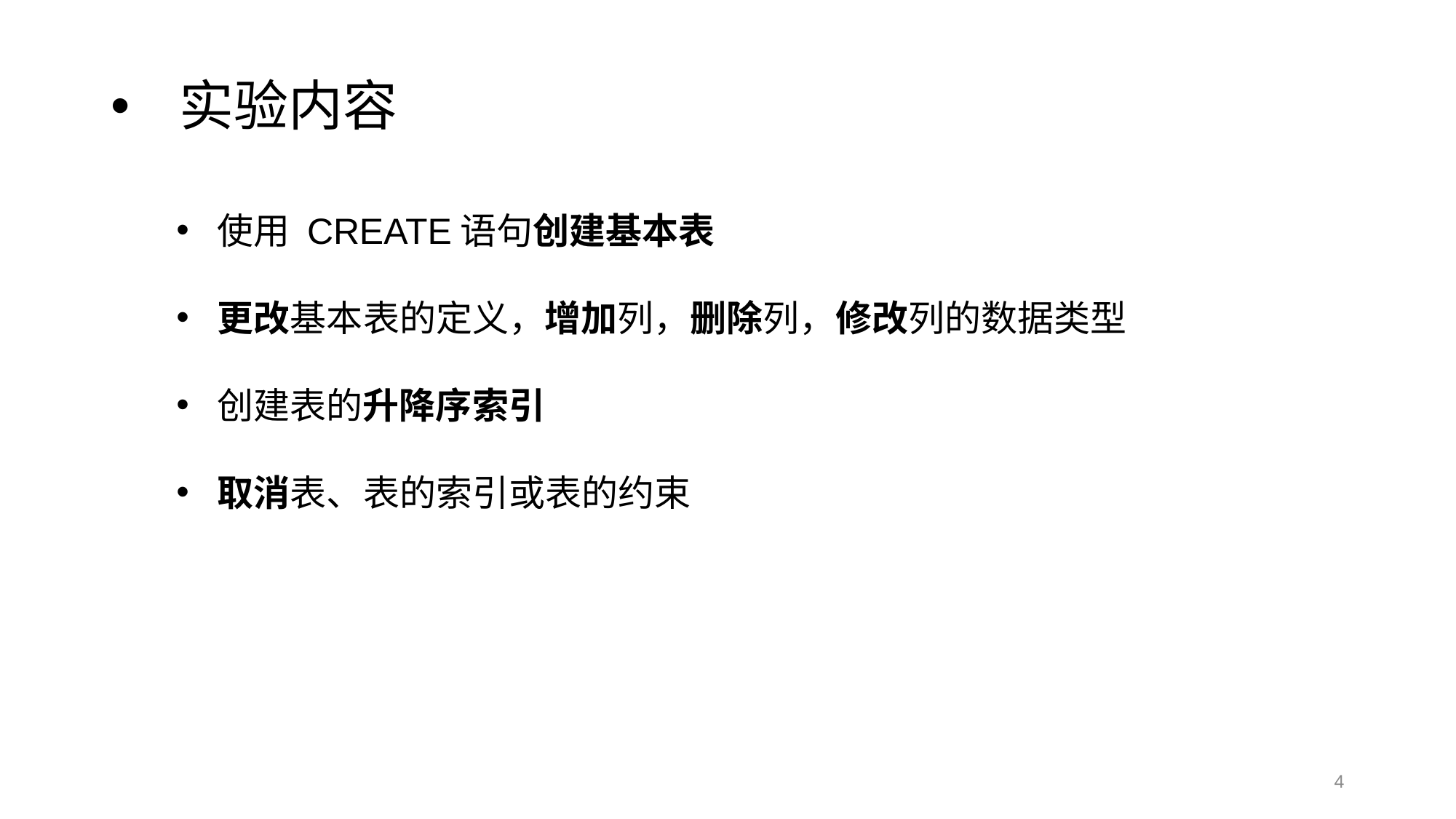

# 实验内容
使用 CREATE语句创建基本表
更改基本表的定义，增加列，删除列，修改列的数据类型
创建表的升降序索引
取消表、表的索引或表的约束

4